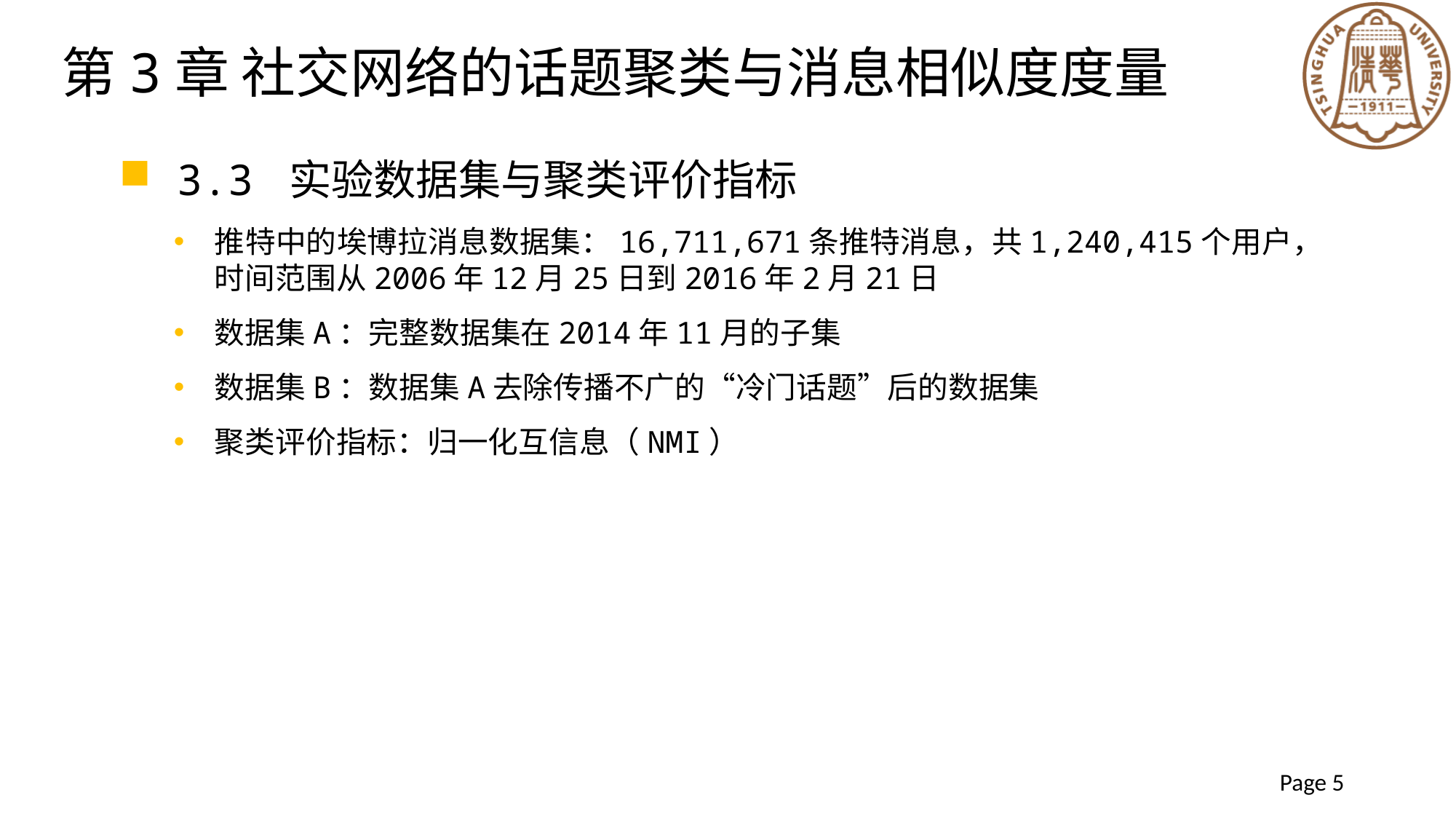

第3章 社交网络的话题聚类与消息相似度度量
 3.3 实验数据集与聚类评价指标
推特中的埃博拉消息数据集：16,711,671条推特消息，共1,240,415个用户，时间范围从2006年12月25日到2016年2月21日
数据集A：完整数据集在2014年11月的子集
数据集B：数据集A去除传播不广的“冷门话题”后的数据集
聚类评价指标：归一化互信息（NMI）
Page 5